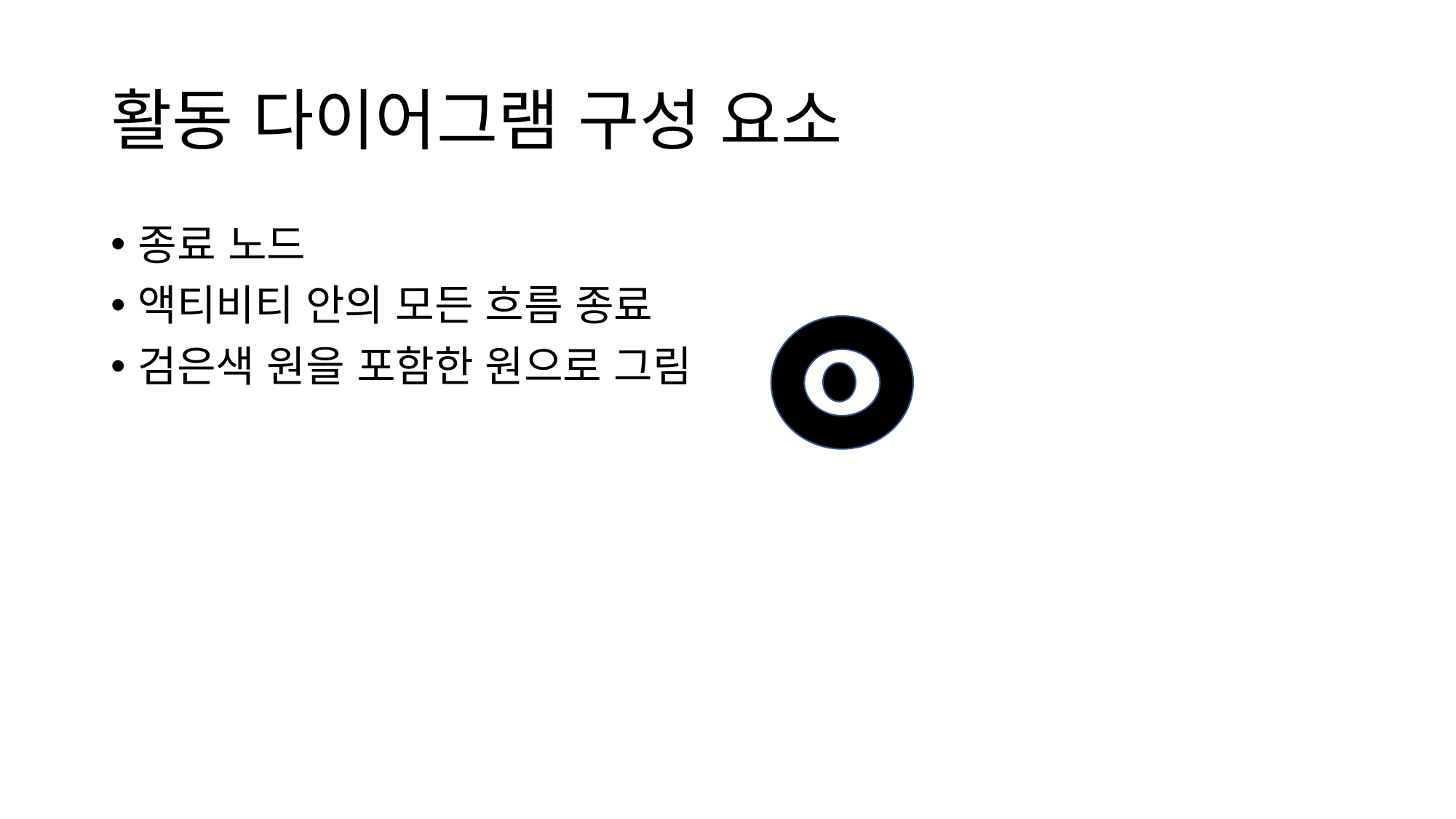

# 활동 다이어그램 구성 요소
종료 노드
액티비티 안의 모든 흐름 종료
검은색 원을 포함한 원으로 그림